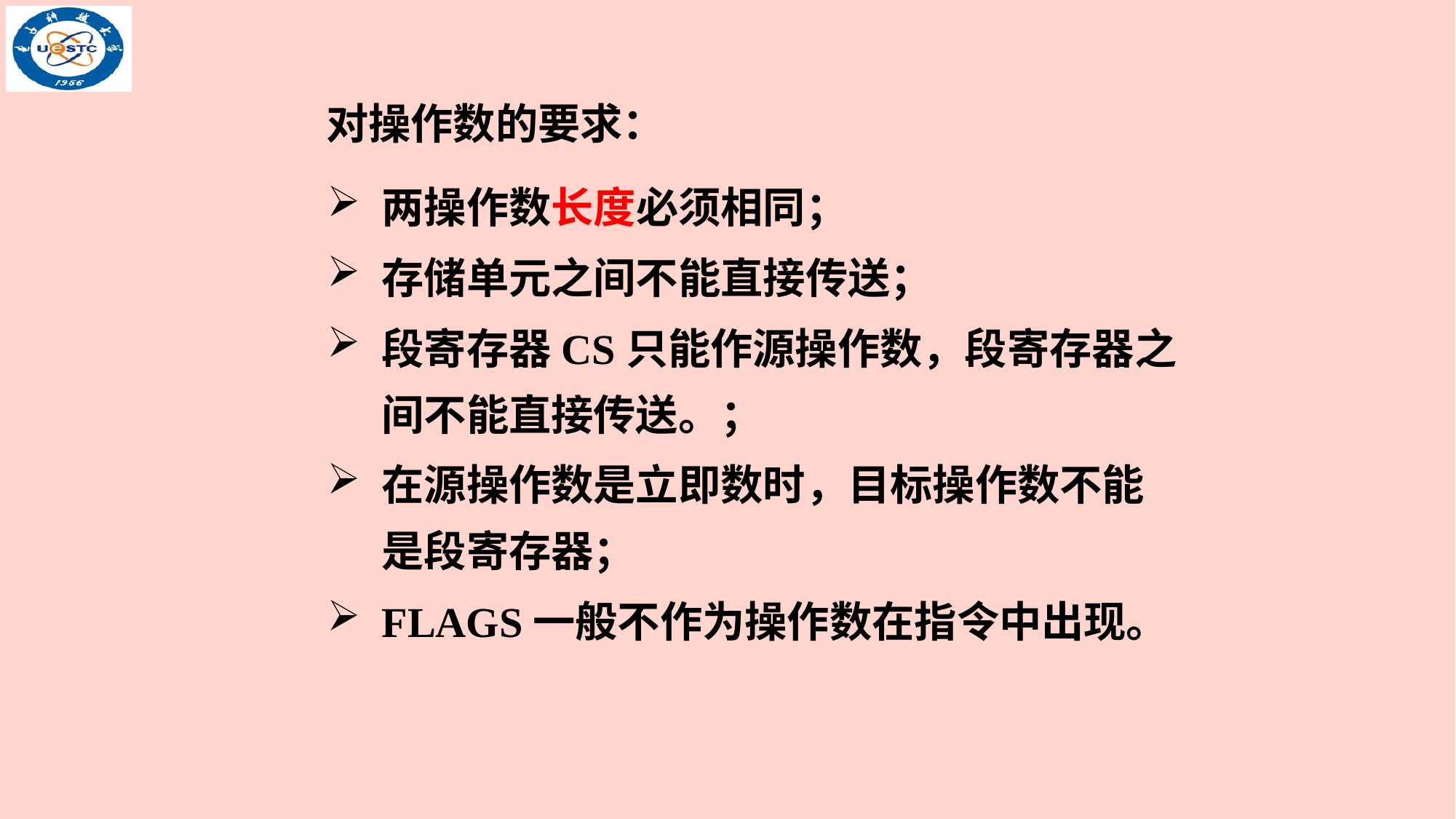

对操作数的要求：
两操作数长度必须相同；
存储单元之间不能直接传送；
段寄存器CS只能作源操作数，段寄存器之间不能直接传送。；
在源操作数是立即数时，目标操作数不能是段寄存器；
FLAGS一般不作为操作数在指令中出现。